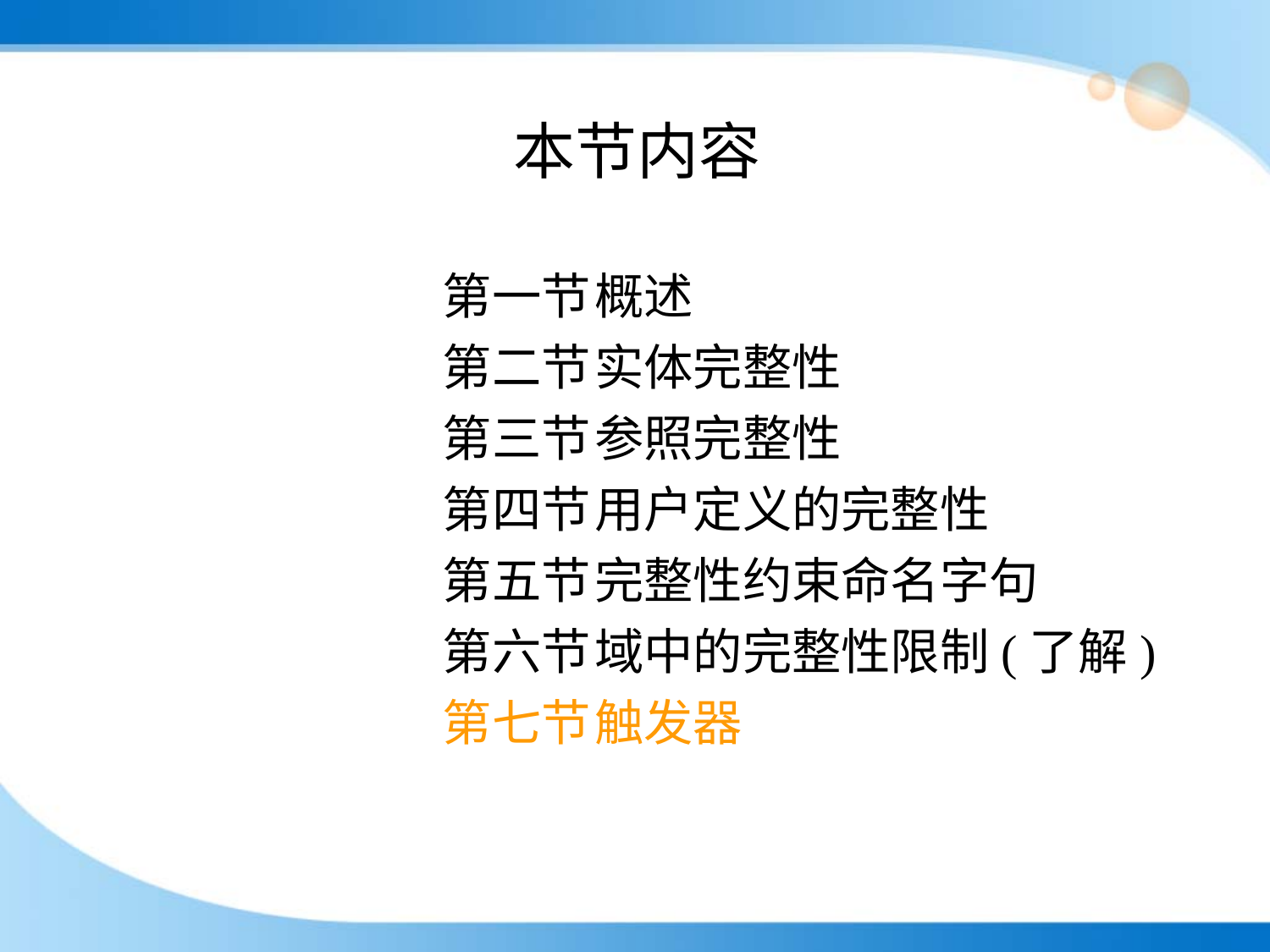

本节内容
第一节

第二节

第三节

第四节

第五节

第六节

第七节
概述

实体完整性

参照完整性

用户定义的完整性

完整性约束命名字句

域中的完整性限制(了解)

触发器